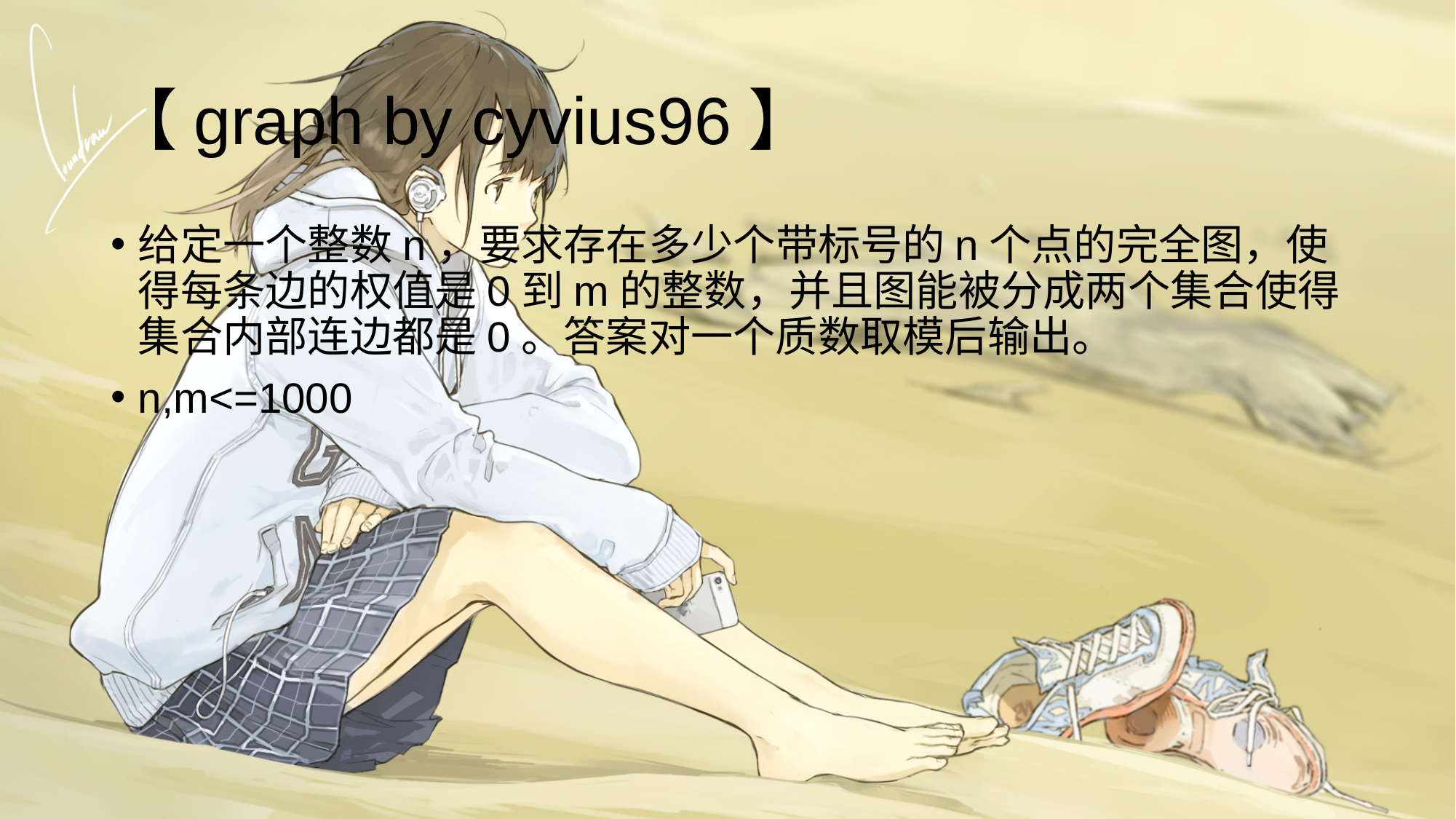

# 【graph by cyvius96】
给定一个整数n，要求存在多少个带标号的n个点的完全图，使得每条边的权值是0到m的整数，并且图能被分成两个集合使得集合内部连边都是0。答案对一个质数取模后输出。
n,m<=1000